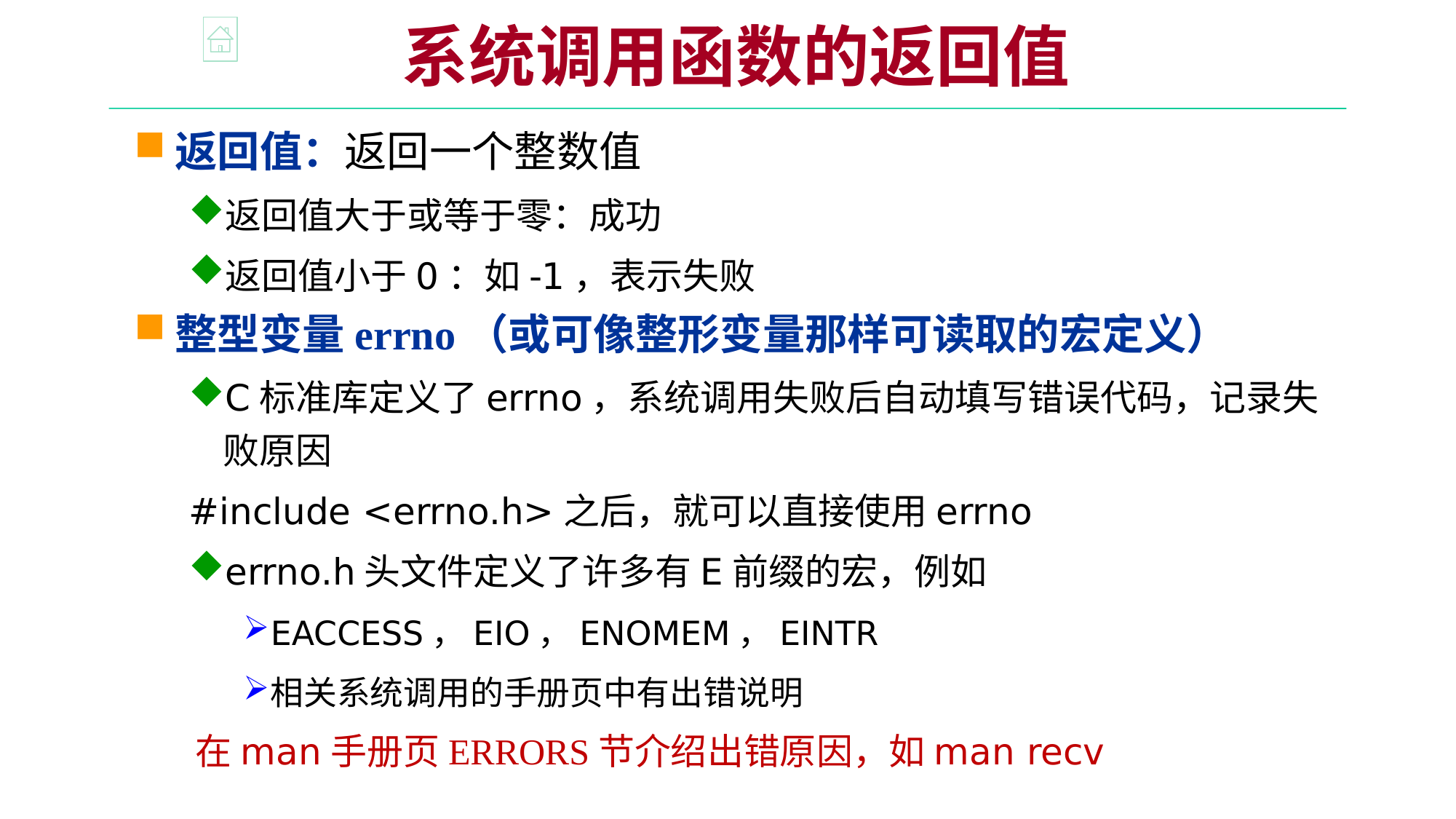

系统调用函数的返回值

返回值：返回一个整数值
返回值大于或等于零：成功
返回值小于0：如-1，表示失败
整型变量errno（或可像整形变量那样可读取的宏定义）
C标准库定义了errno，系统调用失败后自动填写错误代码，记录失败原因
#include <errno.h>之后，就可以直接使用errno
errno.h头文件定义了许多有E前缀的宏，例如
EACCESS，EIO，ENOMEM，EINTR
相关系统调用的手册页中有出错说明
在man手册页ERRORS节介绍出错原因，如man recv